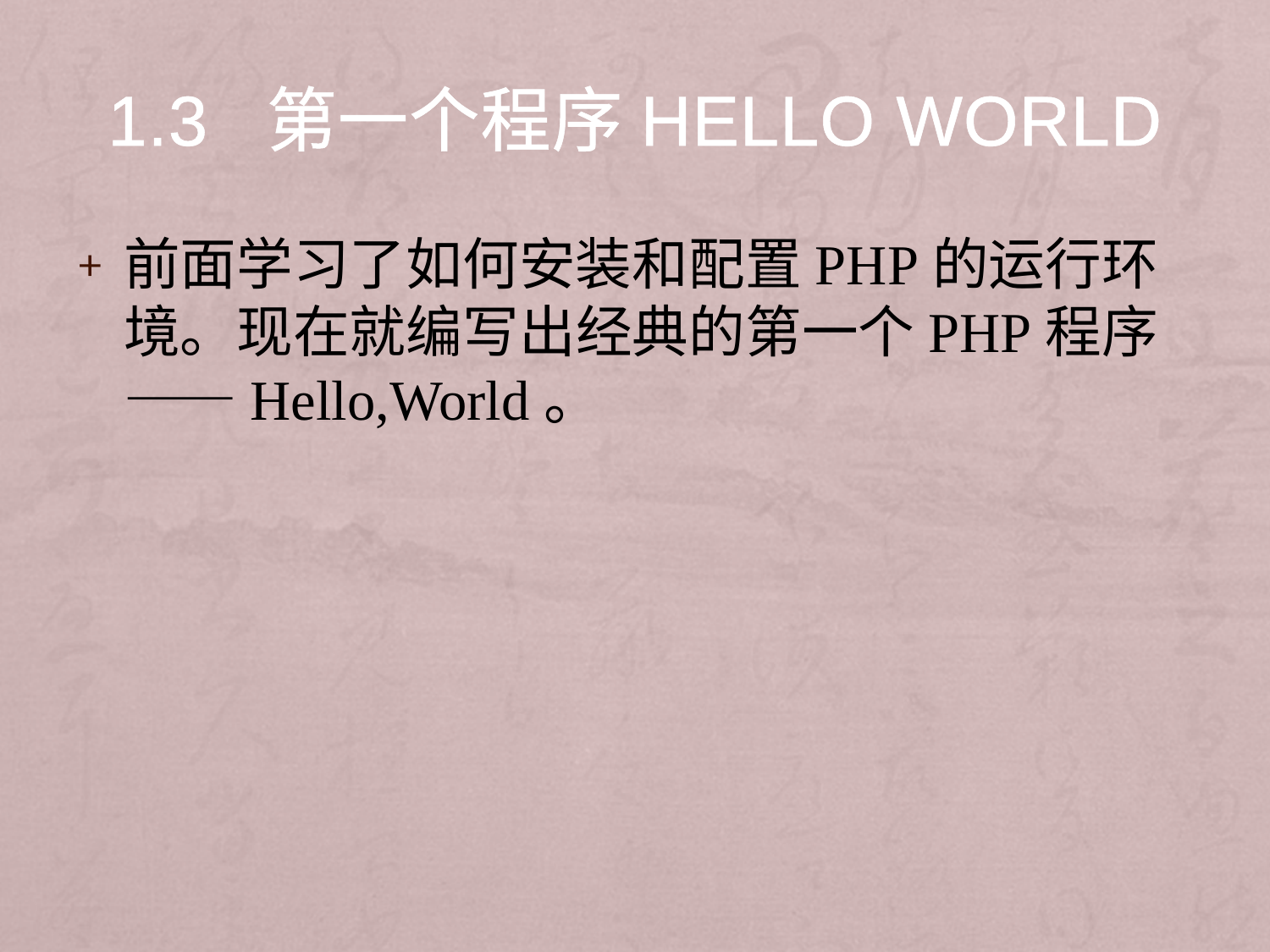

# 1.3  第一个程序Hello World
前面学习了如何安装和配置PHP的运行环境。现在就编写出经典的第一个PHP程序——Hello,World。